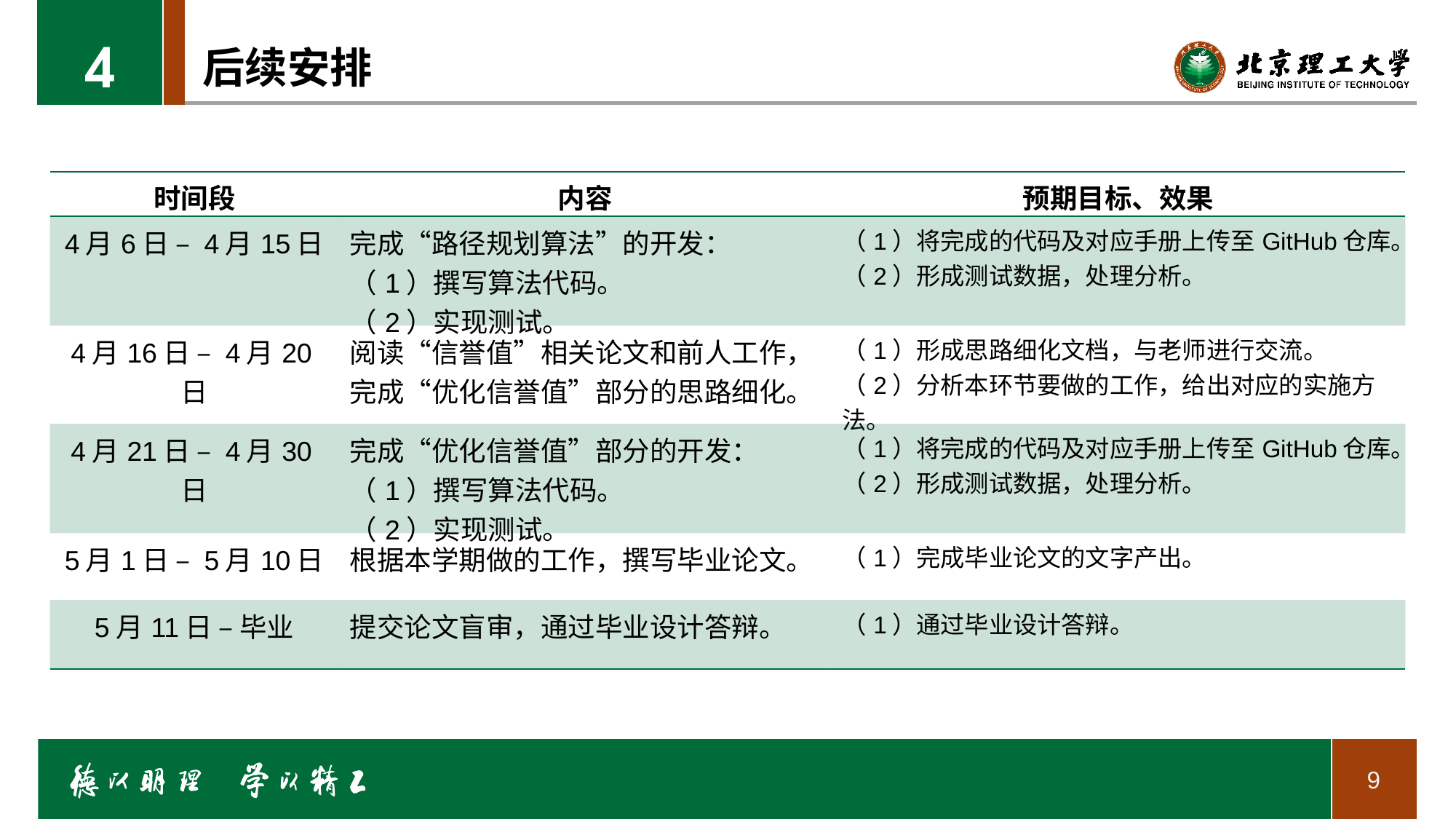

4
# 后续安排
| 时间段 | 内容 | 预期目标、效果 |
| --- | --- | --- |
| 4月6日 – 4月15日 | 完成“路径规划算法”的开发： （1）撰写算法代码。 （2）实现测试。 | （1）将完成的代码及对应手册上传至GitHub仓库。 （2）形成测试数据，处理分析。 |
| 4月16日 – 4月20日 | 阅读“信誉值”相关论文和前人工作， 完成“优化信誉值”部分的思路细化。 | （1）形成思路细化文档，与老师进行交流。 （2）分析本环节要做的工作，给出对应的实施方法。 |
| 4月21日 – 4月30日 | 完成“优化信誉值”部分的开发： （1）撰写算法代码。 （2）实现测试。 | （1）将完成的代码及对应手册上传至GitHub仓库。 （2）形成测试数据，处理分析。 |
| 5月1日 – 5月10日 | 根据本学期做的工作，撰写毕业论文。 | （1）完成毕业论文的文字产出。 |
| 5月11日 – 毕业 | 提交论文盲审，通过毕业设计答辩。 | （1）通过毕业设计答辩。 |